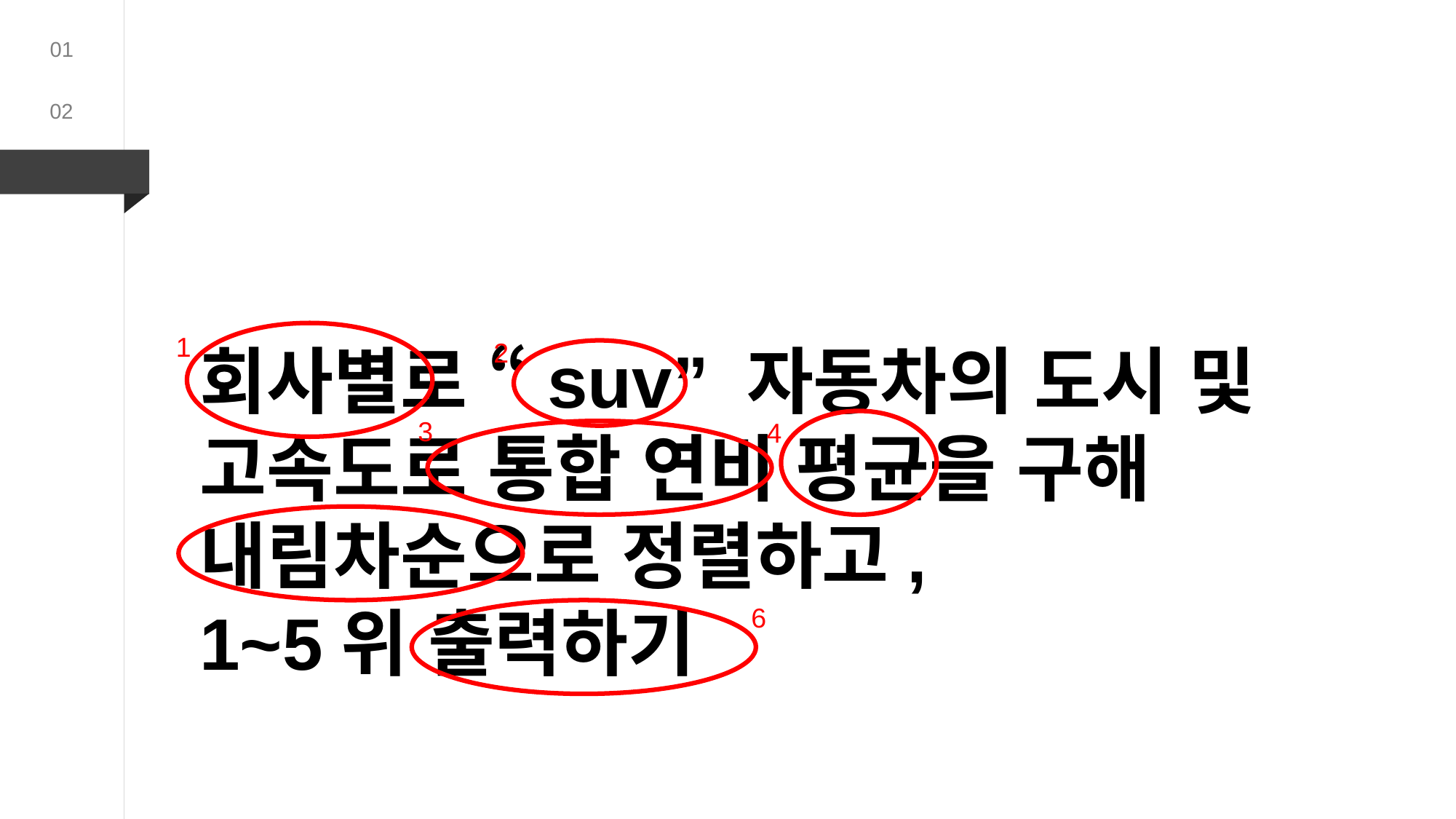

01
02
02

03

1
회사별로 “suv” 자동차의 도시 및 고속도로 통합 연비 평균을 구해
내림차순으로 정렬하고,
1~5위 출력하기
2

3
4

6